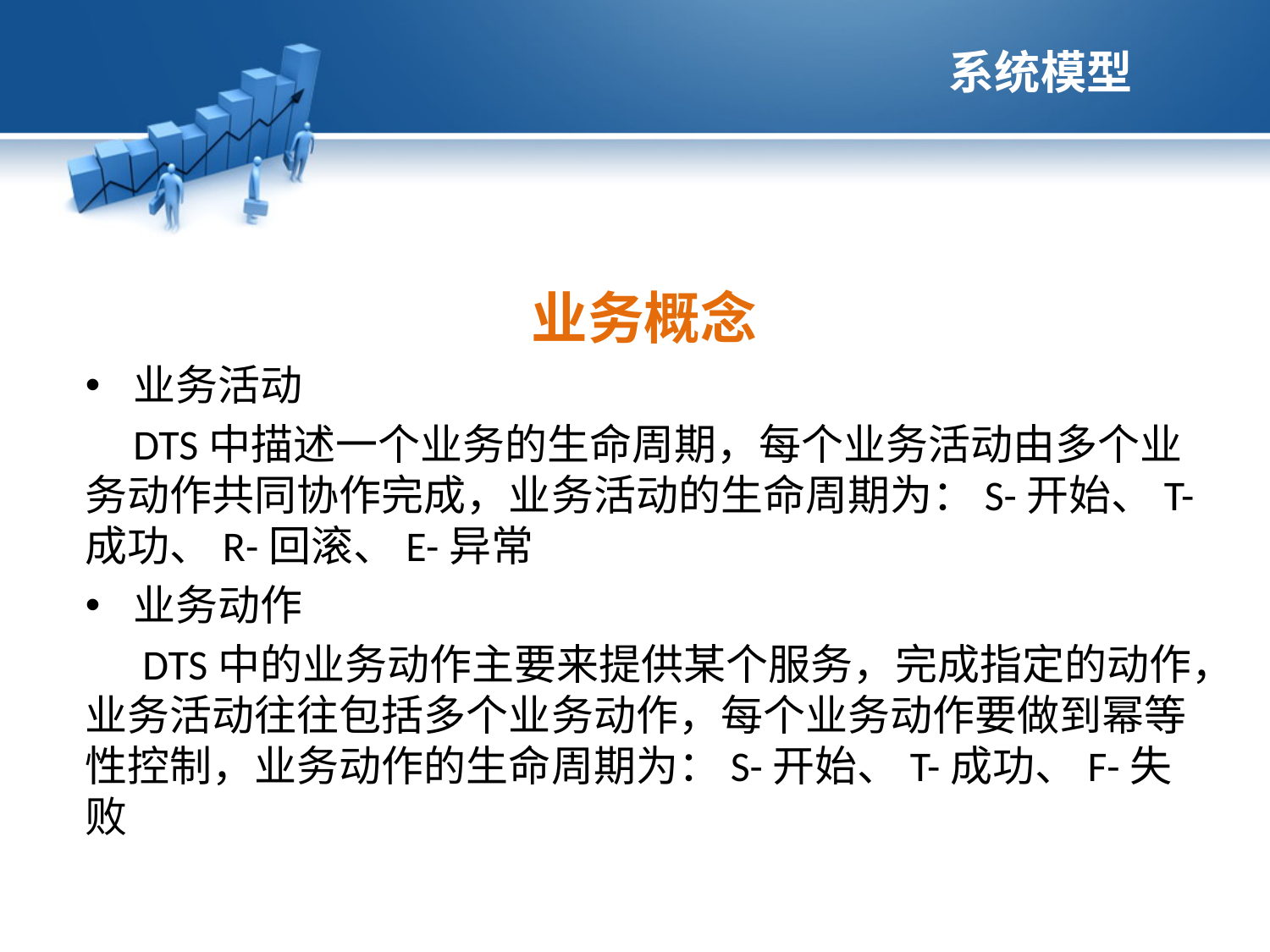

系统模型
业务概念
业务活动
     DTS中描述一个业务的生命周期，每个业务活动由多个业务动作共同协作完成，业务活动的生命周期为：S-开始、T-成功、R-回滚、E-异常
业务动作
      DTS中的业务动作主要来提供某个服务，完成指定的动作，业务活动往往包括多个业务动作，每个业务动作要做到幂等性控制，业务动作的生命周期为：S-开始、T-成功、F-失败